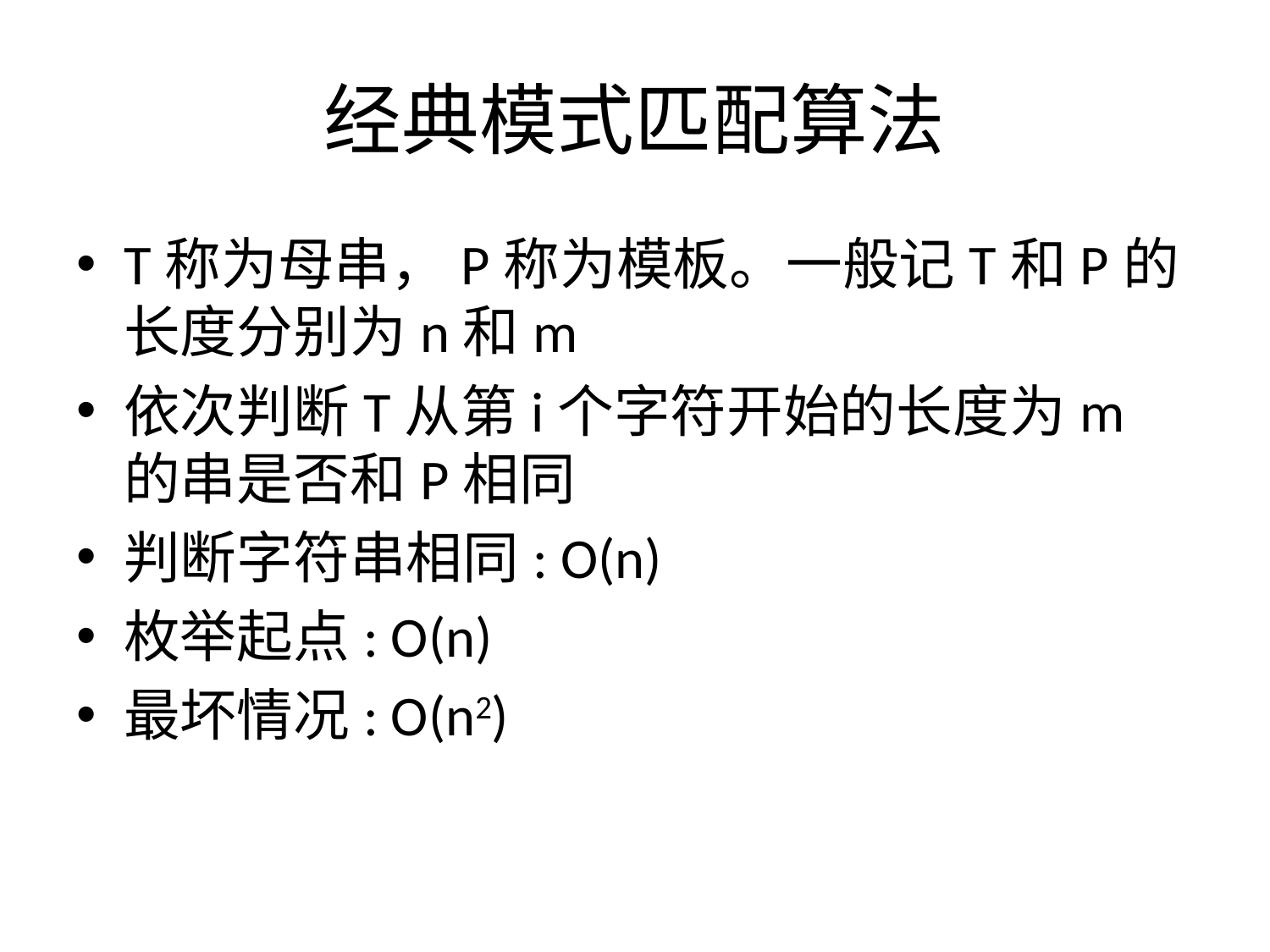

# 经典模式匹配算法
T称为母串，P称为模板。一般记T和P的长度分别为n和m
依次判断T从第i个字符开始的长度为m的串是否和P相同
判断字符串相同: O(n)
枚举起点: O(n)
最坏情况: O(n2)